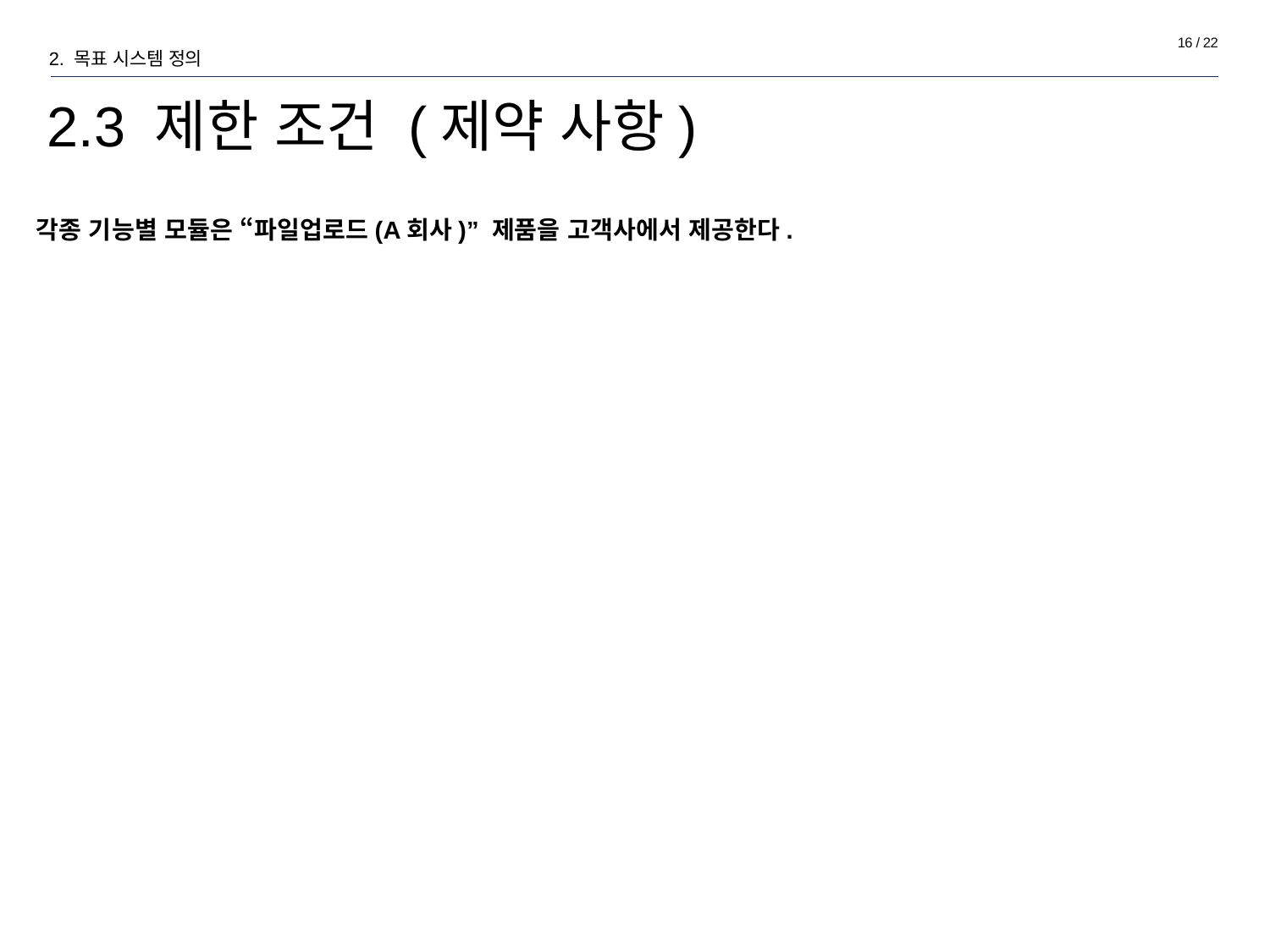

2. 목표 시스템 정의
16 / 22
# 2.3 제한 조건 (제약 사항)
각종 기능별 모듈은 “파일업로드(A회사)” 제품을 고객사에서 제공한다.